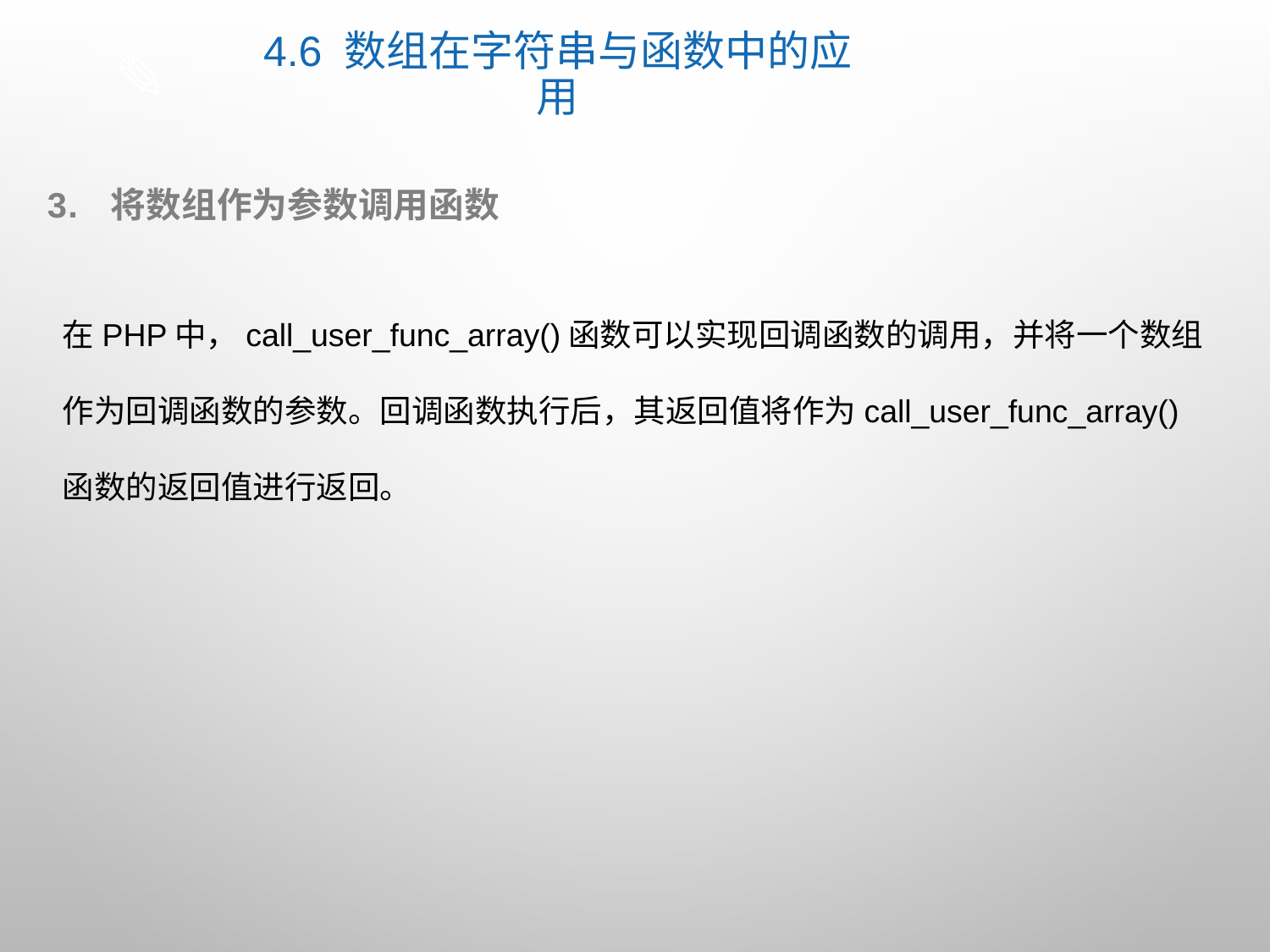

# 4.6 数组在字符串与函数中的应用
将数组作为参数调用函数
在PHP中，call_user_func_array()函数可以实现回调函数的调用，并将一个数组作为回调函数的参数。回调函数执行后，其返回值将作为call_user_func_array()函数的返回值进行返回。